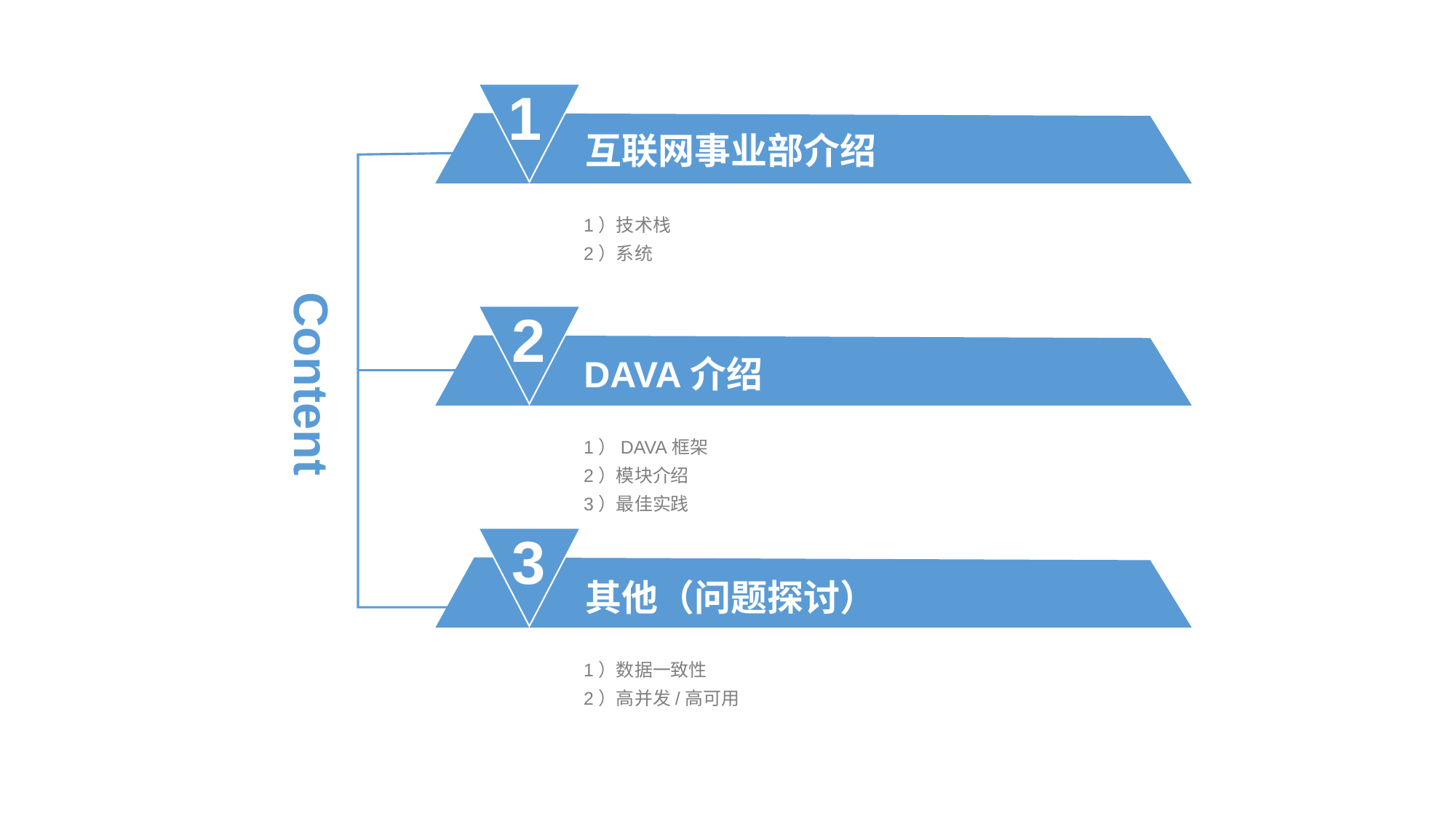

1

互联网事业部介绍

1）技术栈
2）系统
Content
2

DAVA介绍
1）DAVA框架
2）模块介绍
3）最佳实践
3

其他（问题探讨）
1）数据一致性
2）高并发/高可用